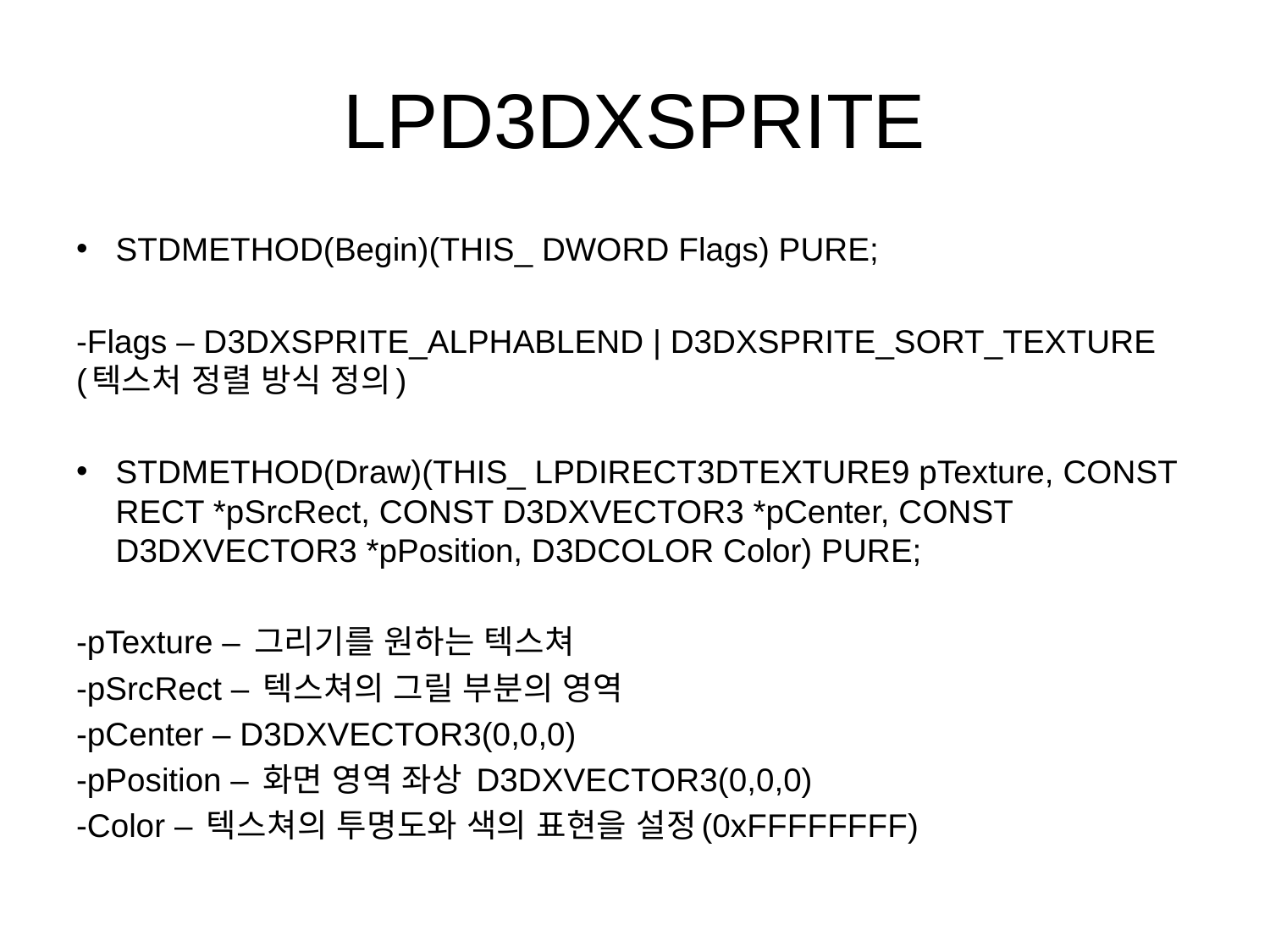

# LPD3DXSPRITE
STDMETHOD(Begin)(THIS_ DWORD Flags) PURE;

-Flags – D3DXSPRITE_ALPHABLEND | D3DXSPRITE_SORT_TEXTURE (텍스처 정렬 방식 정의)

STDMETHOD(Draw)(THIS_ LPDIRECT3DTEXTURE9 pTexture, CONST RECT *pSrcRect, CONST D3DXVECTOR3 *pCenter, CONST D3DXVECTOR3 *pPosition, D3DCOLOR Color) PURE;

-pTexture – 그리기를 원하는 텍스쳐
-pSrcRect – 텍스쳐의 그릴 부분의 영역
-pCenter – D3DXVECTOR3(0,0,0)
-pPosition – 화면 영역 좌상 D3DXVECTOR3(0,0,0)
-Color – 텍스쳐의 투명도와 색의 표현을 설정(0xFFFFFFFF)